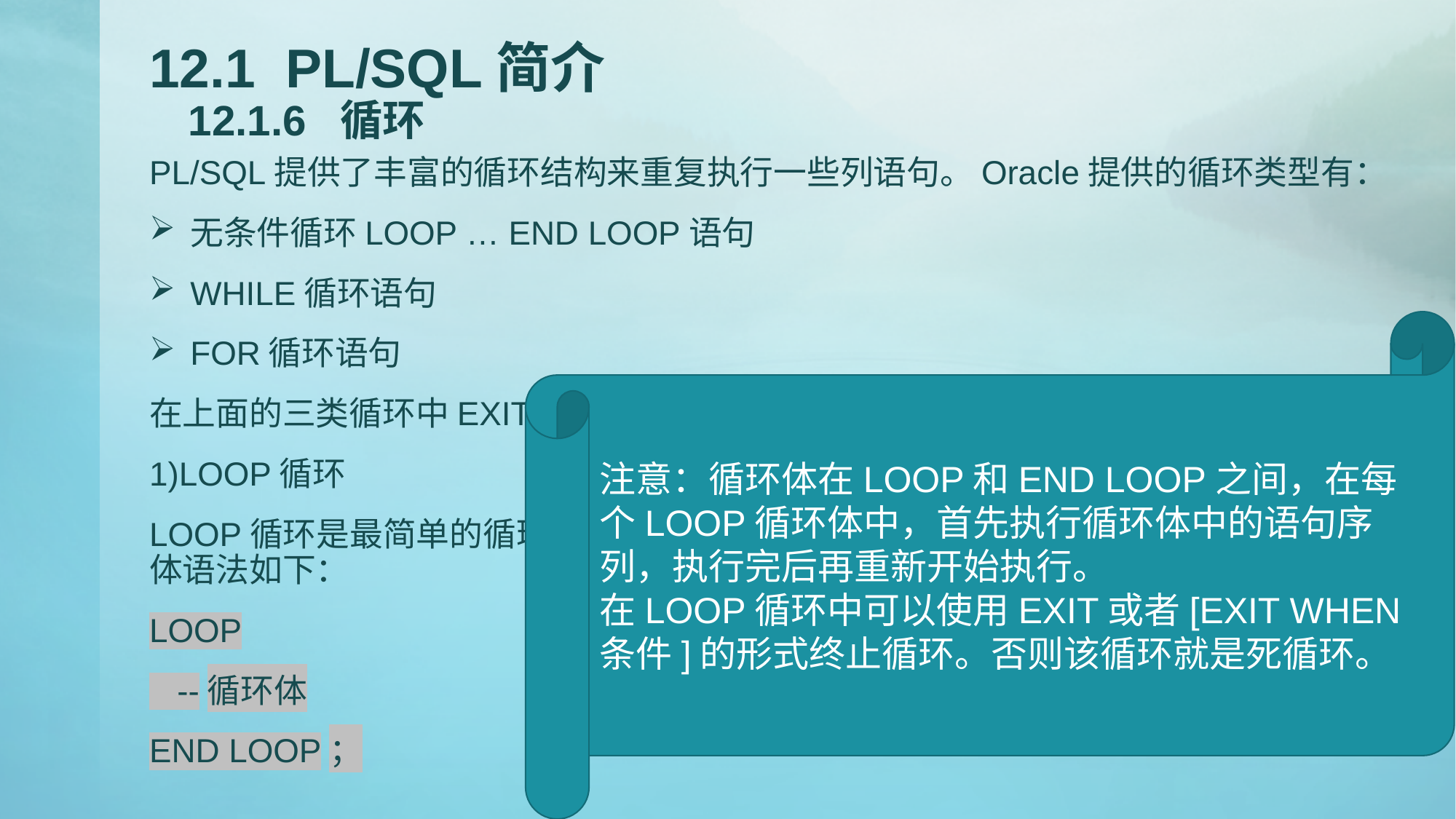

# 12.1  PL/SQL简介 12.1.6  循环
PL/SQL提供了丰富的循环结构来重复执行一些列语句。Oracle提供的循环类型有：
无条件循环LOOP … END LOOP语句
WHILE循环语句
FOR循环语句
在上面的三类循环中EXIT用来强制结束循环。
1)LOOP循环
LOOP循环是最简单的循环，也称为无限循环，LOOP和END LOOP是关键字。具体语法如下：
LOOP
   --循环体
END LOOP；
注意：循环体在LOOP和END LOOP之间，在每个LOOP循环体中，首先执行循环体中的语句序列，执行完后再重新开始执行。
在LOOP循环中可以使用EXIT或者[EXIT WHEN 条件]的形式终止循环。否则该循环就是死循环。